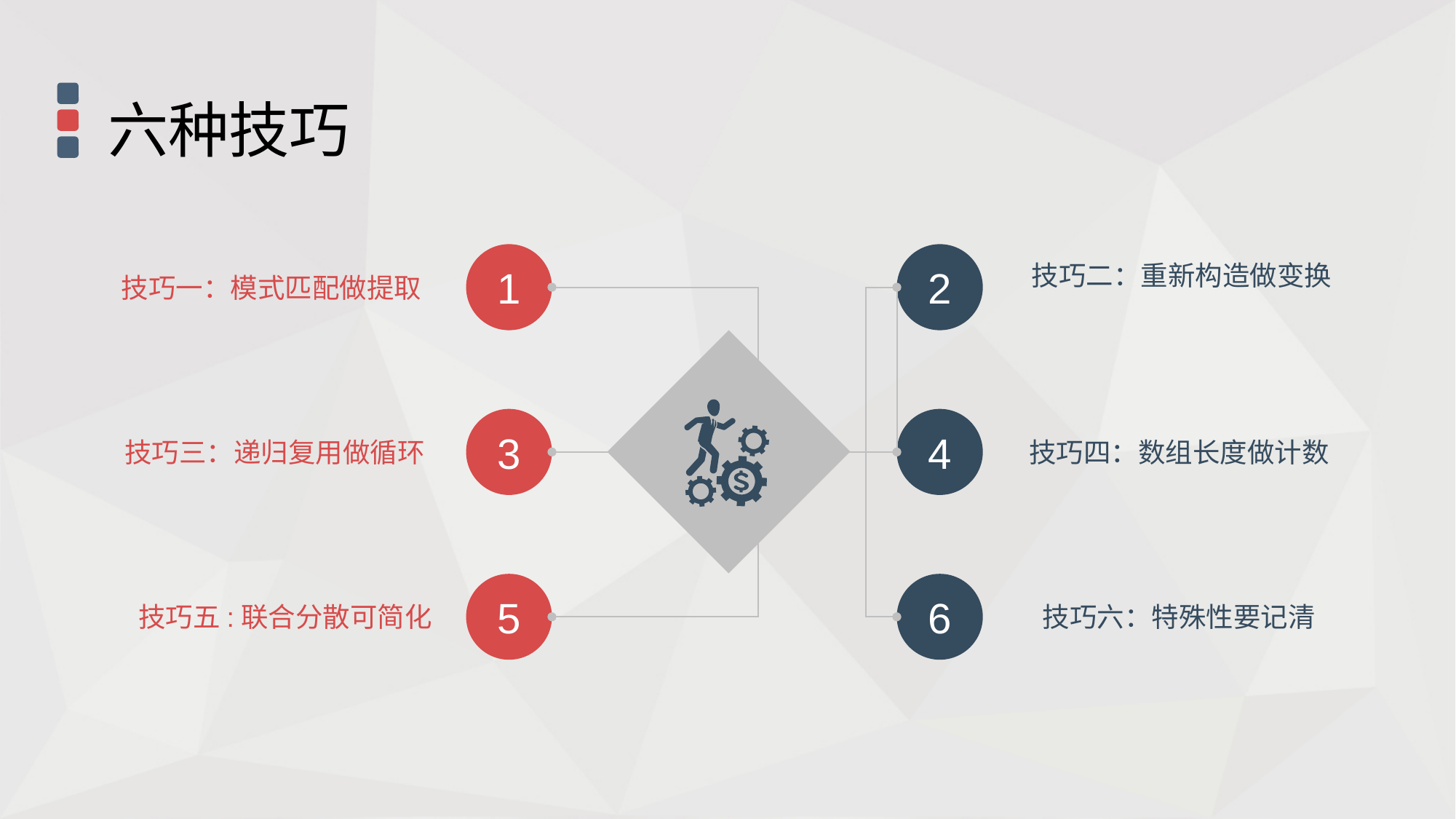

六种技巧
1
2
技巧二：重新构造做变换
技巧一：模式匹配做提取

3
4
技巧四：数组长度做计数
技巧三：递归复用做循环
5
6
技巧五:联合分散可简化
技巧六：特殊性要记清